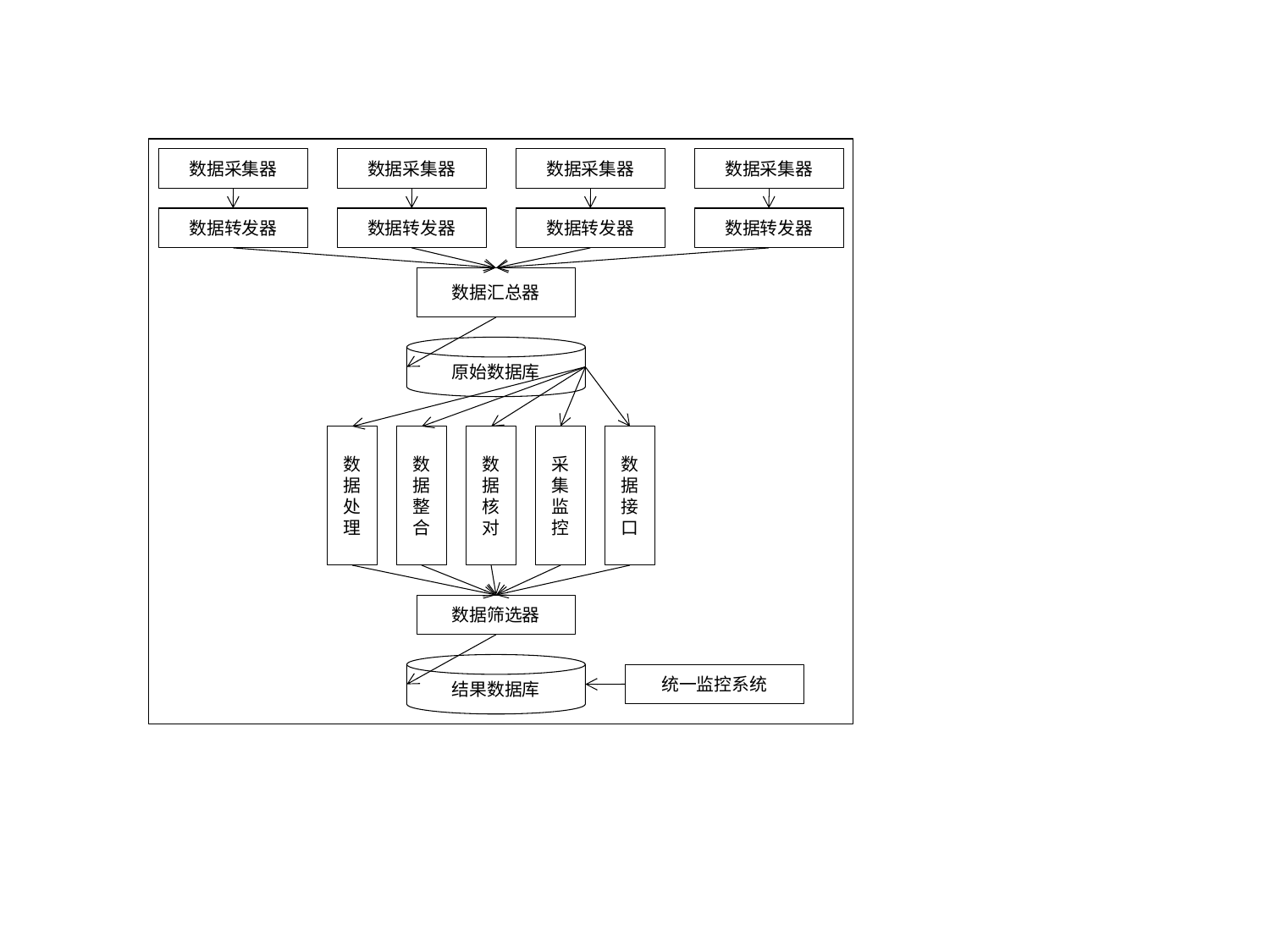

数据采集器
数据采集器
数据采集器
数据采集器
数据转发器
数据转发器
数据转发器
数据转发器
数据汇总器
原始数据库
数据处理
数据整合
数据核对
采集监控
数据接口
数据筛选器
结果数据库
统一监控系统